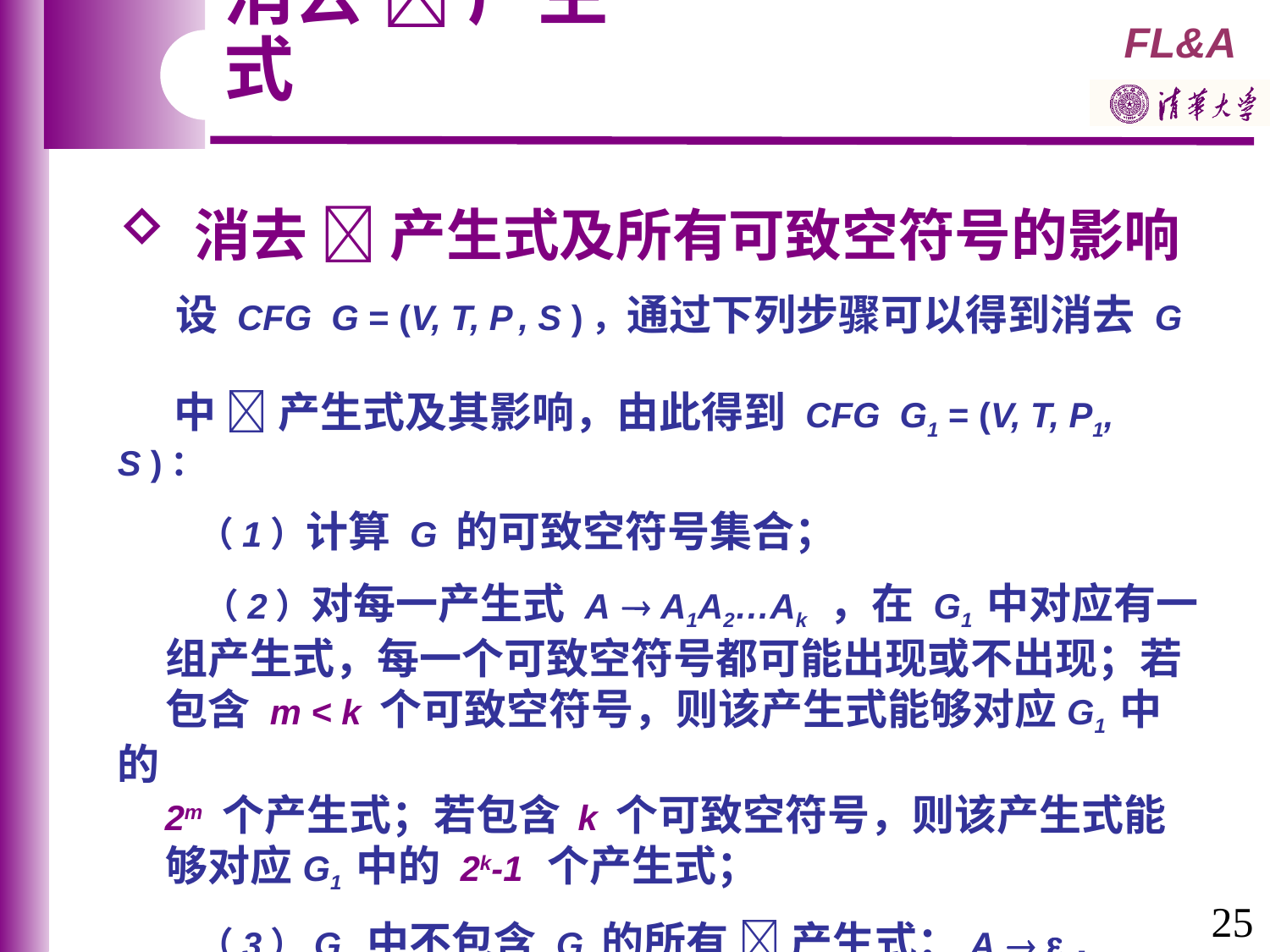

消去 ε 产生式
 消去 ε 产生式及所有可致空符号的影响

     设 CFG  G = (V, T, P , S )，通过下列步骤可以得到消去 G
      中 ε 产生式及其影响，由此得到 CFG  G1 = (V, T, P1, S )：

         （1）计算 G 的可致空符号集合；

        （2）对每一产生式 A → A1A2…Ak ，在 G1 中对应有一
    组产生式，每一个可致空符号都可能出现或不出现；若
    包含 m < k 个可致空符号，则该产生式能够对应G1 中的
    2m  个产生式；若包含 k 个可致空符号，则该产生式能
    够对应G1 中的 2k-1  个产生式；

         （3）G1 中不包含 G 的所有 ε 产生式：A → ε .
25